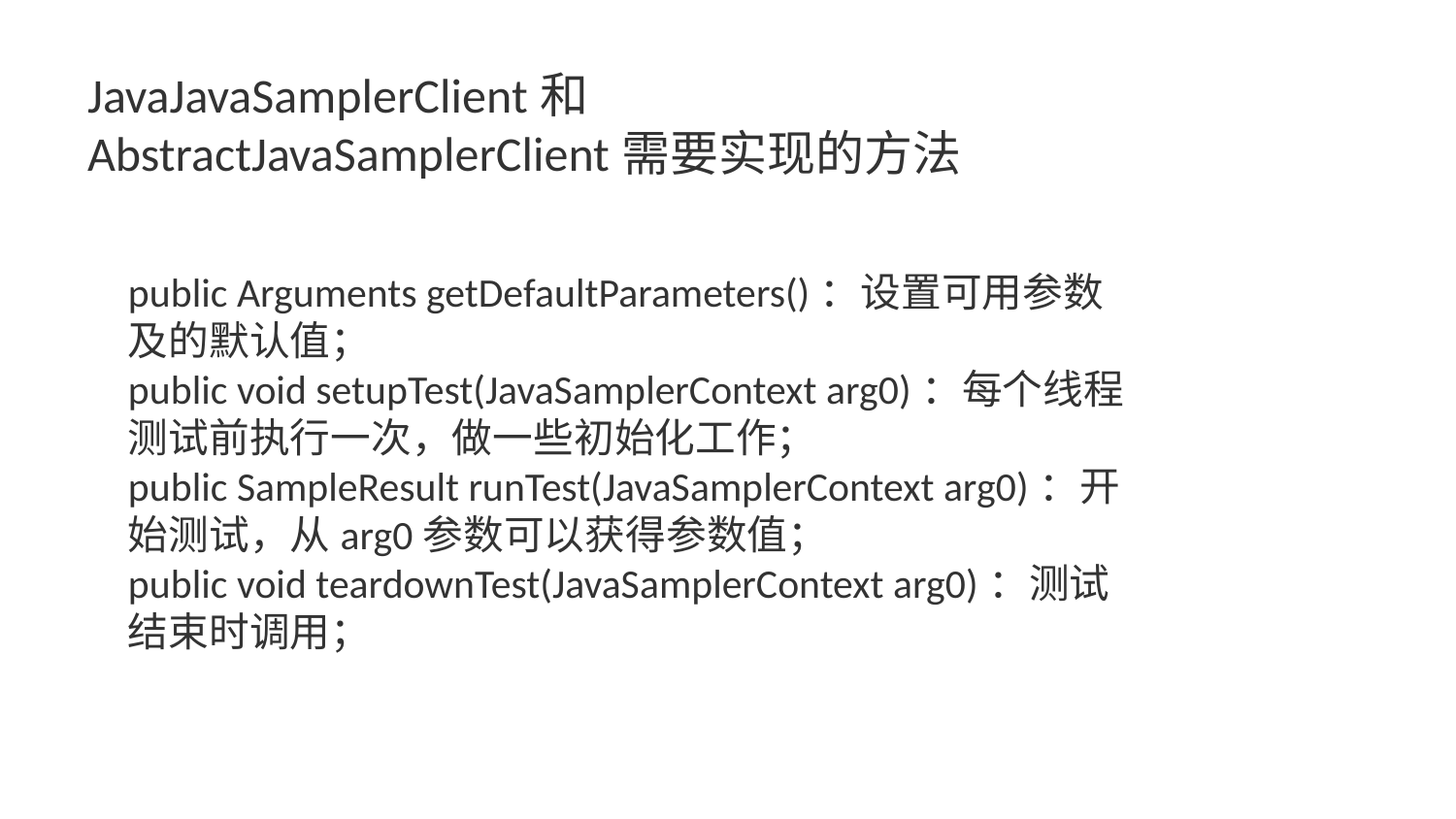

# JavaJavaSamplerClient和AbstractJavaSamplerClient需要实现的方法

public Arguments getDefaultParameters()：设置可用参数及的默认值；
public void setupTest(JavaSamplerContext arg0)：每个线程测试前执行一次，做一些初始化工作；
public SampleResult runTest(JavaSamplerContext arg0)：开始测试，从arg0参数可以获得参数值；
public void teardownTest(JavaSamplerContext arg0)：测试结束时调用；